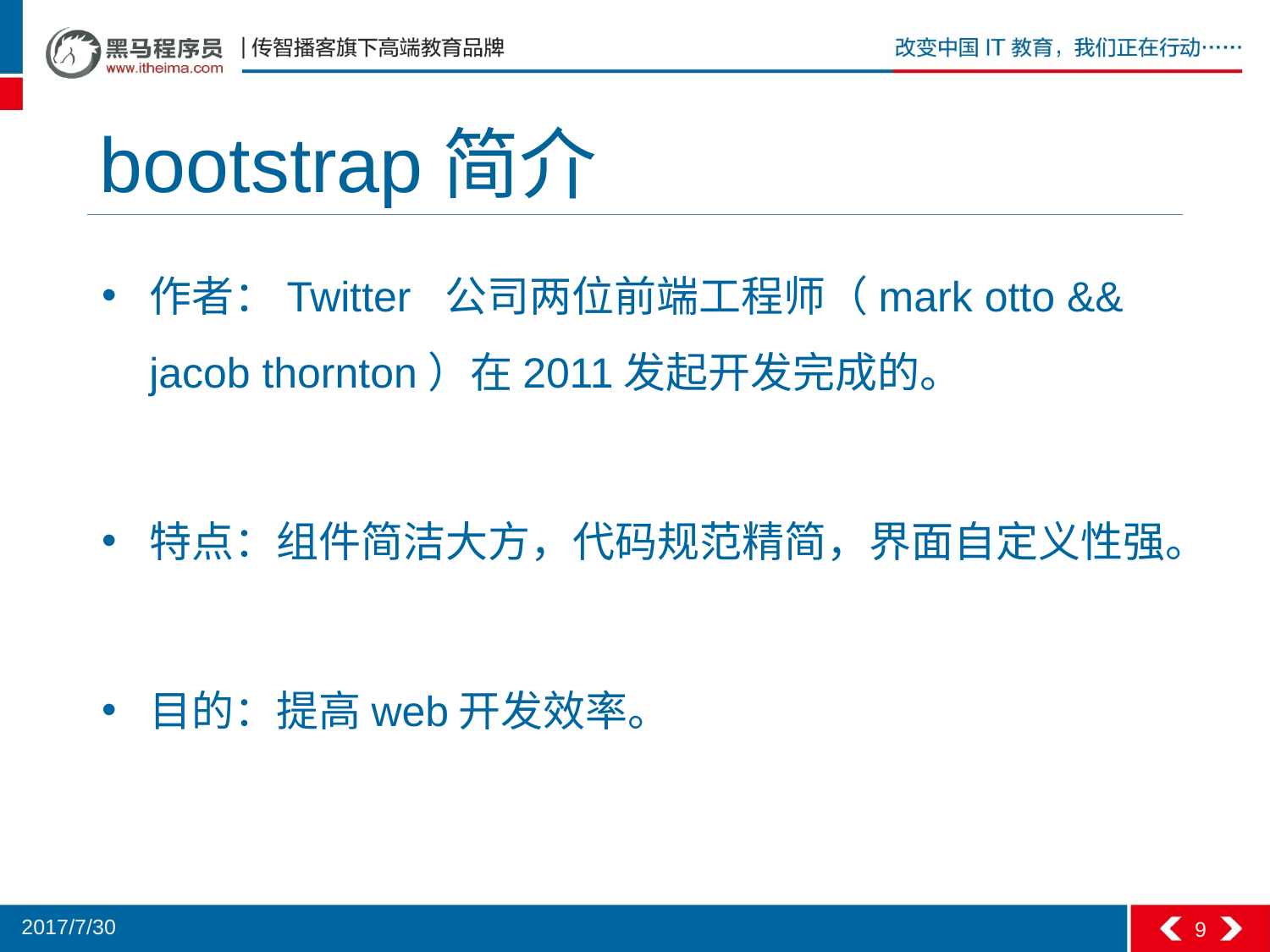

# bootstrap简介
作者：Twitter  公司两位前端工程师（mark otto && jacob thornton）在2011发起开发完成的。

特点：组件简洁大方，代码规范精简，界面自定义性强。

目的：提高web开发效率。
9

2017/7/30